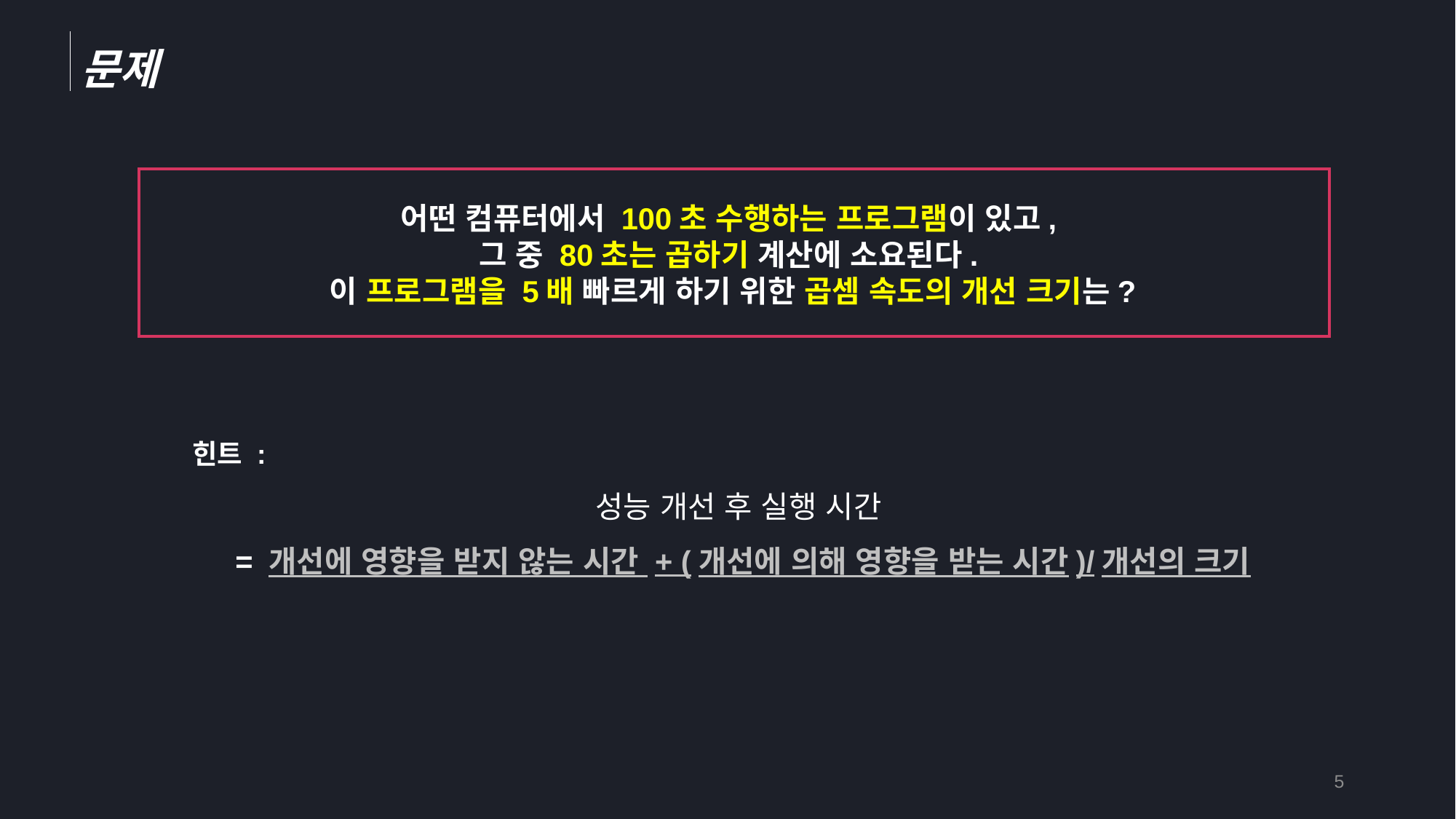

문제

어떤 컴퓨터에서 100초 수행하는 프로그램이 있고,
그 중 80초는 곱하기 계산에 소요된다.
이 프로그램을 5배 빠르게 하기 위한 곱셈 속도의 개선 크기는?
힌트 :
성능 개선 후 실행 시간
= 개선에 영향을 받지 않는 시간 + (개선에 의해 영향을 받는 시간)/개선의 크기
5